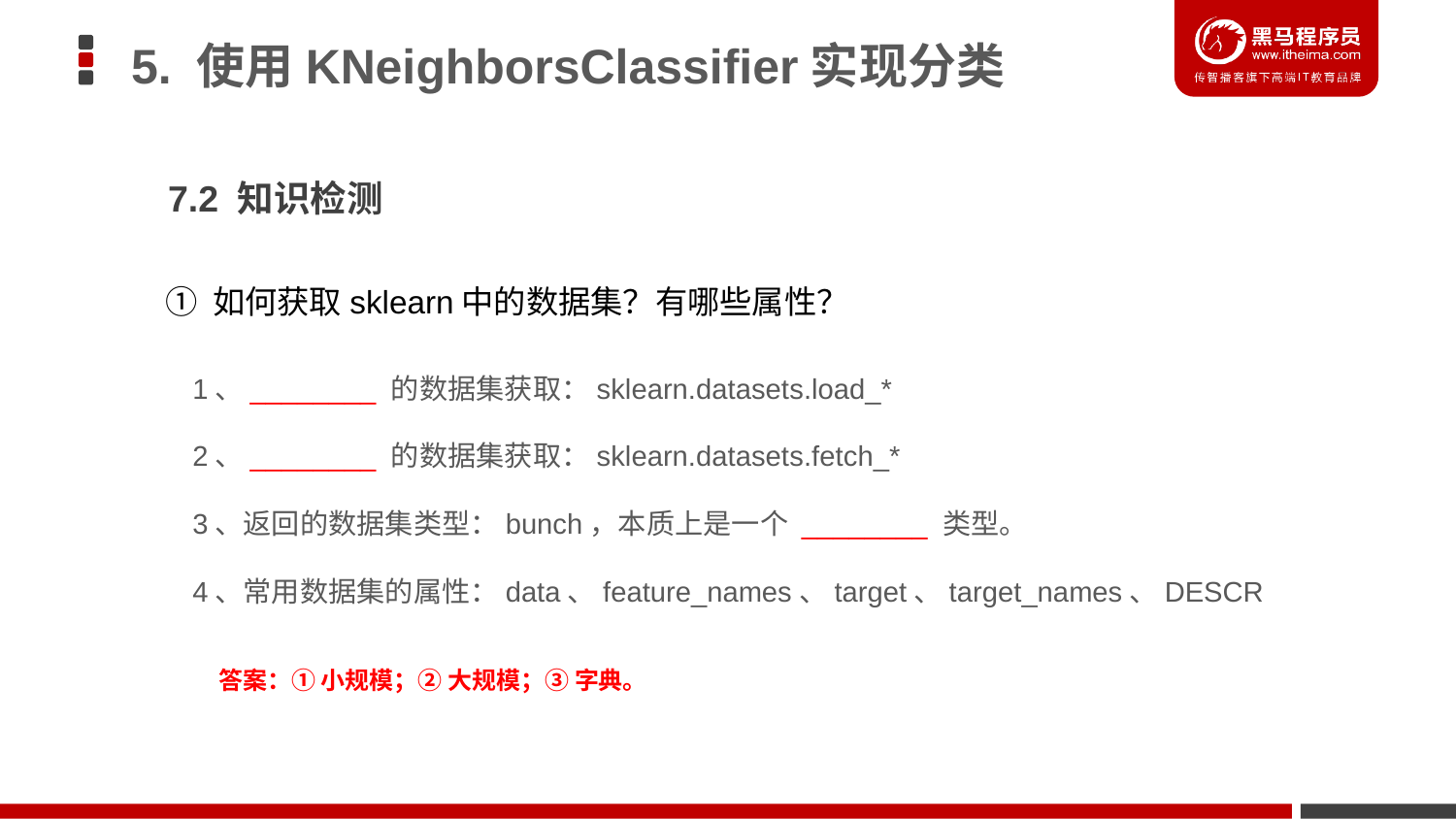

5. 使用KNeighborsClassifier实现分类
7.2 知识检测
① 如何获取sklearn中的数据集？有哪些属性？
1、________ 的数据集获取：sklearn.datasets.load_*

2、________ 的数据集获取：sklearn.datasets.fetch_*

3、返回的数据集类型：bunch，本质上是一个 ________ 类型。

4、常用数据集的属性：data、feature_names、target、target_names、DESCR
答案：① 小规模；② 大规模；③ 字典。